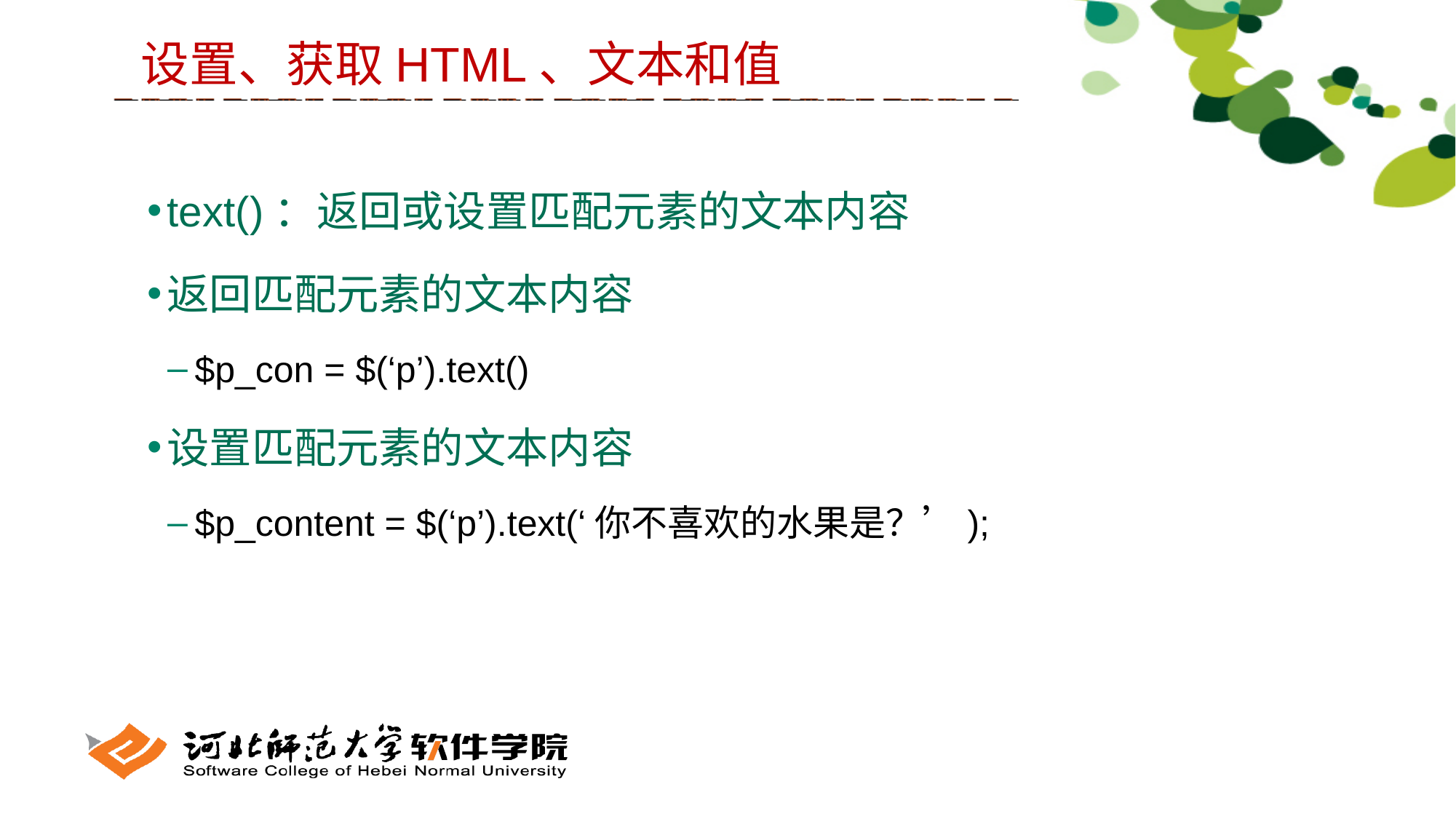

设置、获取HTML、文本和值
text()：返回或设置匹配元素的文本内容
返回匹配元素的文本内容
$p_con = $(‘p’).text()
设置匹配元素的文本内容
$p_content = $(‘p’).text(‘你不喜欢的水果是？’);